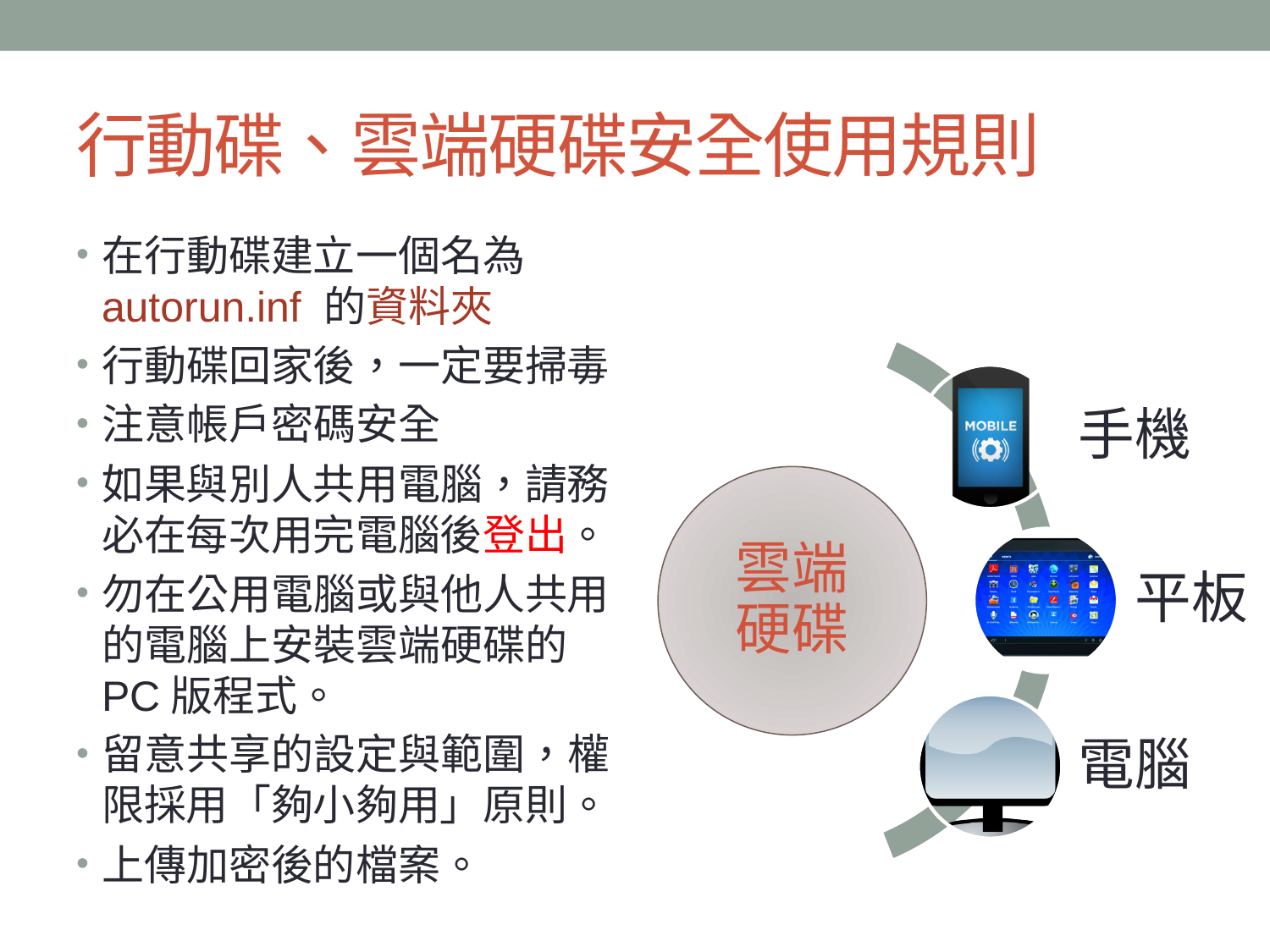

# 行動碟、雲端硬碟安全使用規則
在行動碟建立一個名為 autorun.inf 的資料夾
行動碟回家後，一定要掃毒
注意帳戶密碼安全
如果與別人共用電腦，請務必在每次用完電腦後登出。
勿在公用電腦或與他人共用的電腦上安裝雲端硬碟的PC版程式。
留意共享的設定與範圍，權限採用「夠小夠用」原則。
上傳加密後的檔案。
雲端
硬碟
手機
平板
電腦